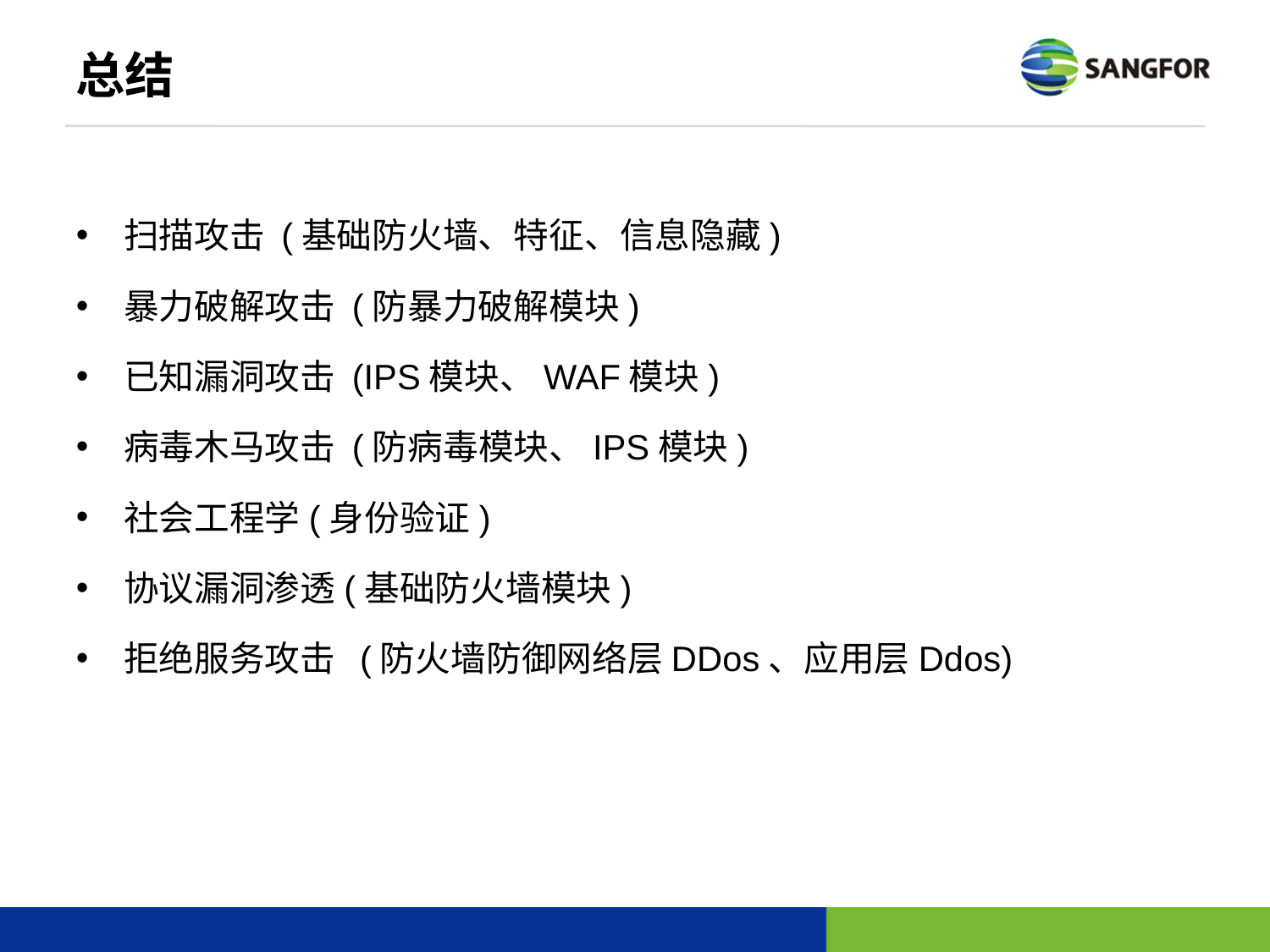

# 总结
扫描攻击 (基础防火墙、特征、信息隐藏)
暴力破解攻击 (防暴力破解模块)
已知漏洞攻击 (IPS模块、WAF模块)
病毒木马攻击 (防病毒模块、IPS模块)
社会工程学(身份验证)
协议漏洞渗透(基础防火墙模块)
拒绝服务攻击  (防火墙防御网络层DDos、应用层Ddos)